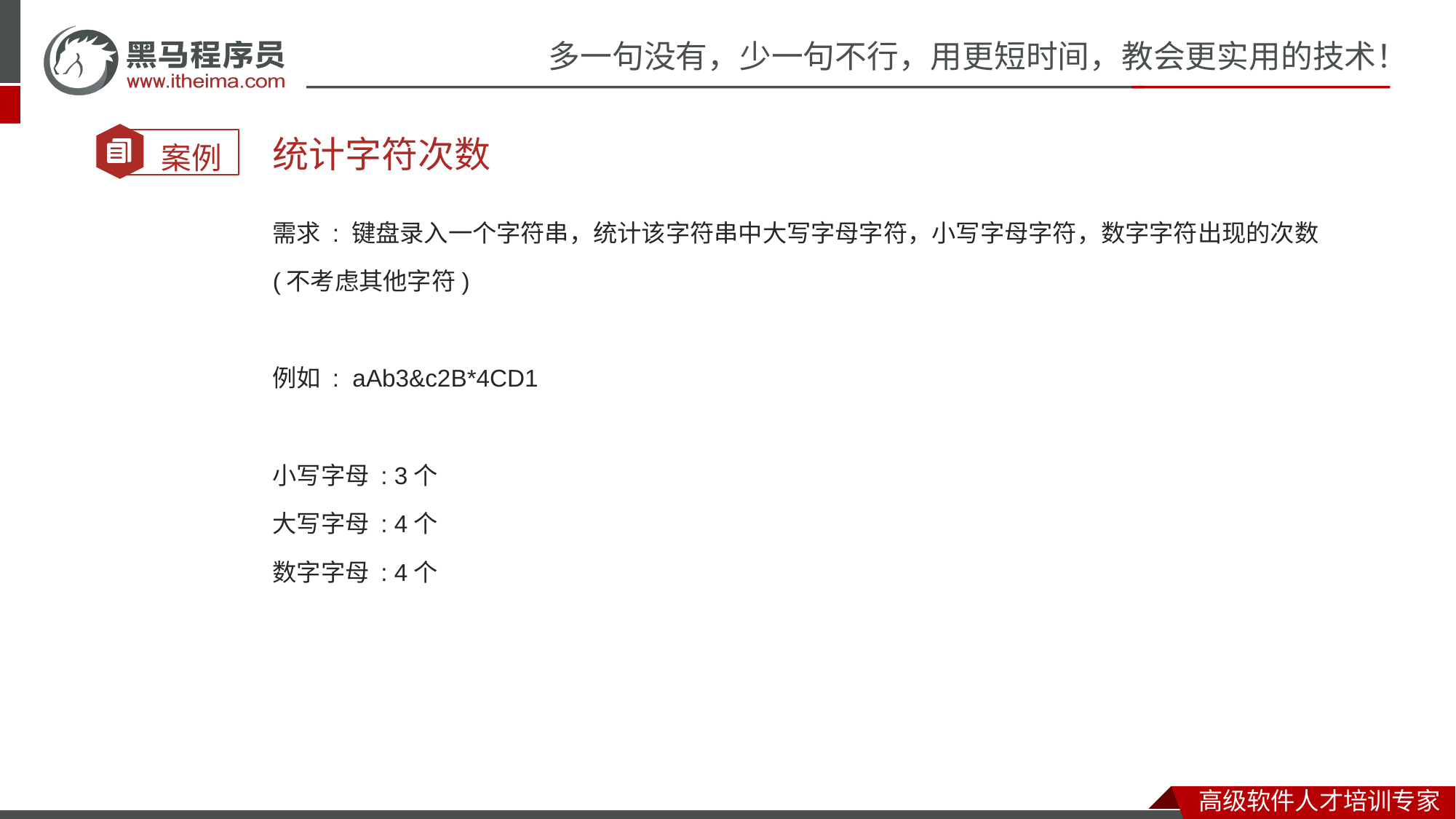

统计字符次数
需求 : 键盘录入一个字符串，统计该字符串中大写字母字符，小写字母字符，数字字符出现的次数
(不考虑其他字符)

例如 :  aAb3&c2B*4CD1

小写字母 : 3个
大写字母 : 4个
数字字母 : 4个